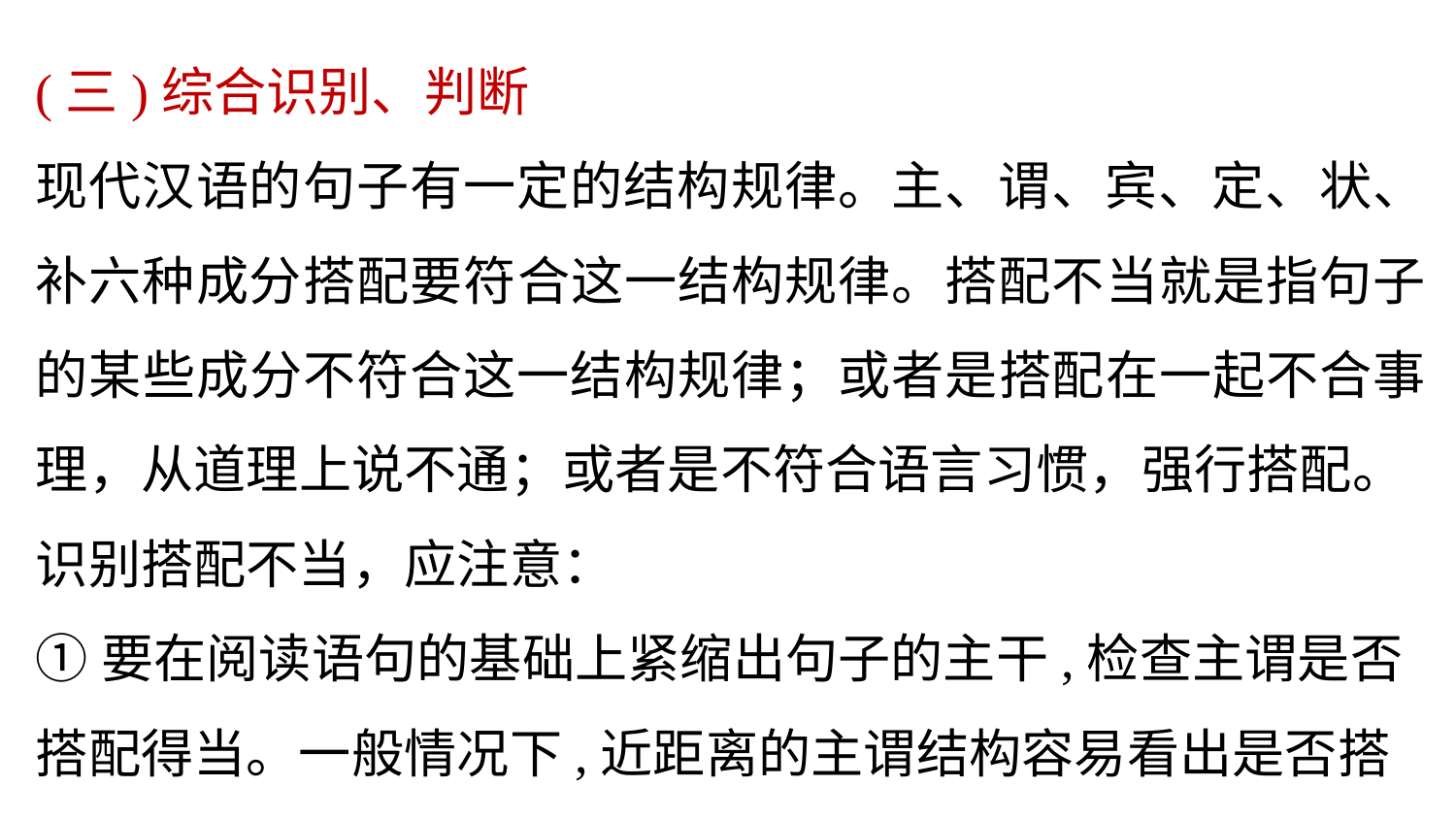

(三)综合识别、判断
现代汉语的句子有一定的结构规律。主、谓、宾、定、状、补六种成分搭配要符合这一结构规律。搭配不当就是指句子的某些成分不符合这一结构规律；或者是搭配在一起不合事理，从道理上说不通；或者是不符合语言习惯，强行搭配。
识别搭配不当，应注意：
①要在阅读语句的基础上紧缩出句子的主干,检查主谓是否搭配得当。一般情况下,近距离的主谓结构容易看出是否搭配,